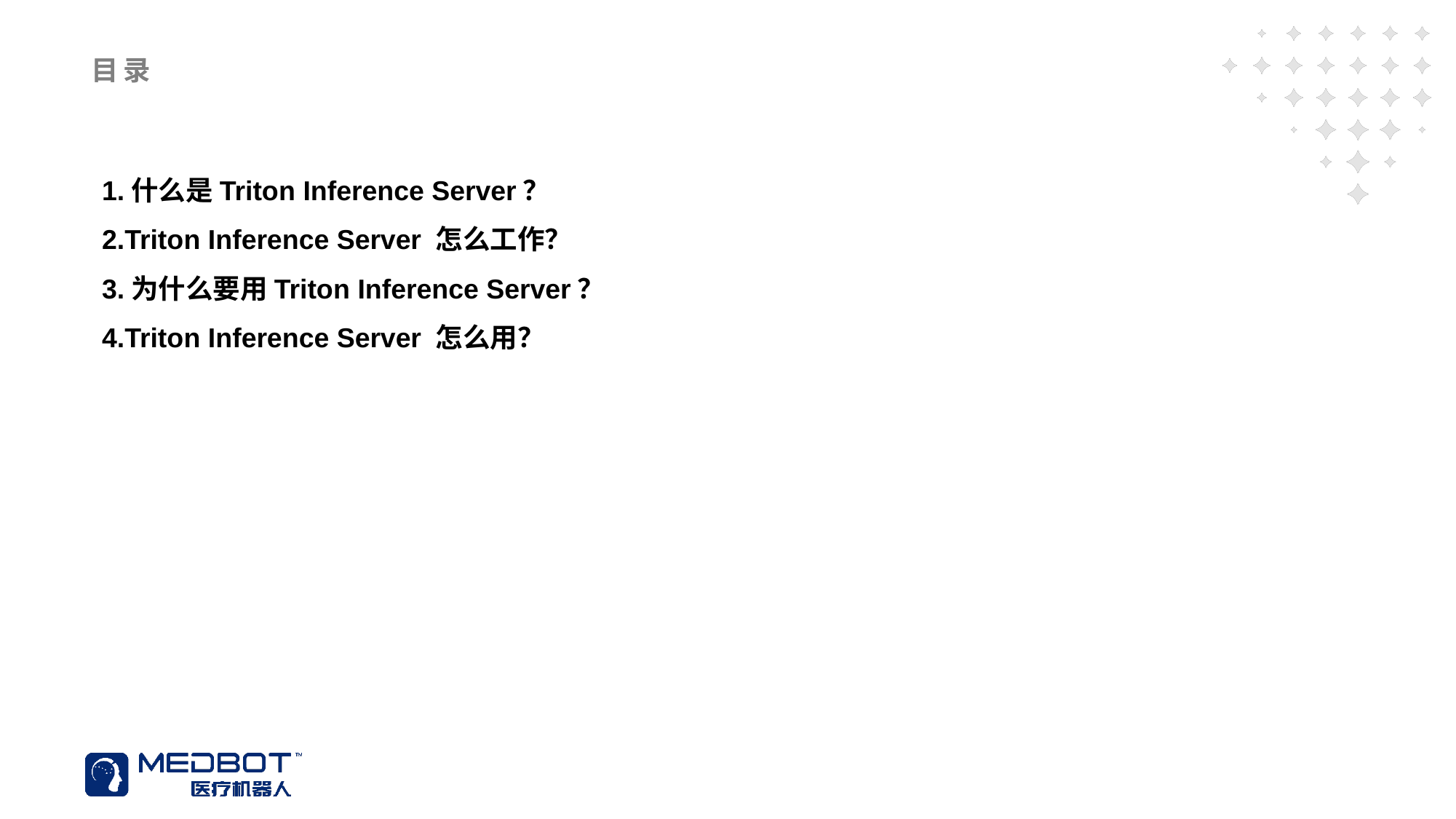

# 目录
1.什么是Triton Inference Server？
2.Triton Inference Server 怎么工作？
3.为什么要用Triton Inference Server？
4.Triton Inference Server 怎么用？